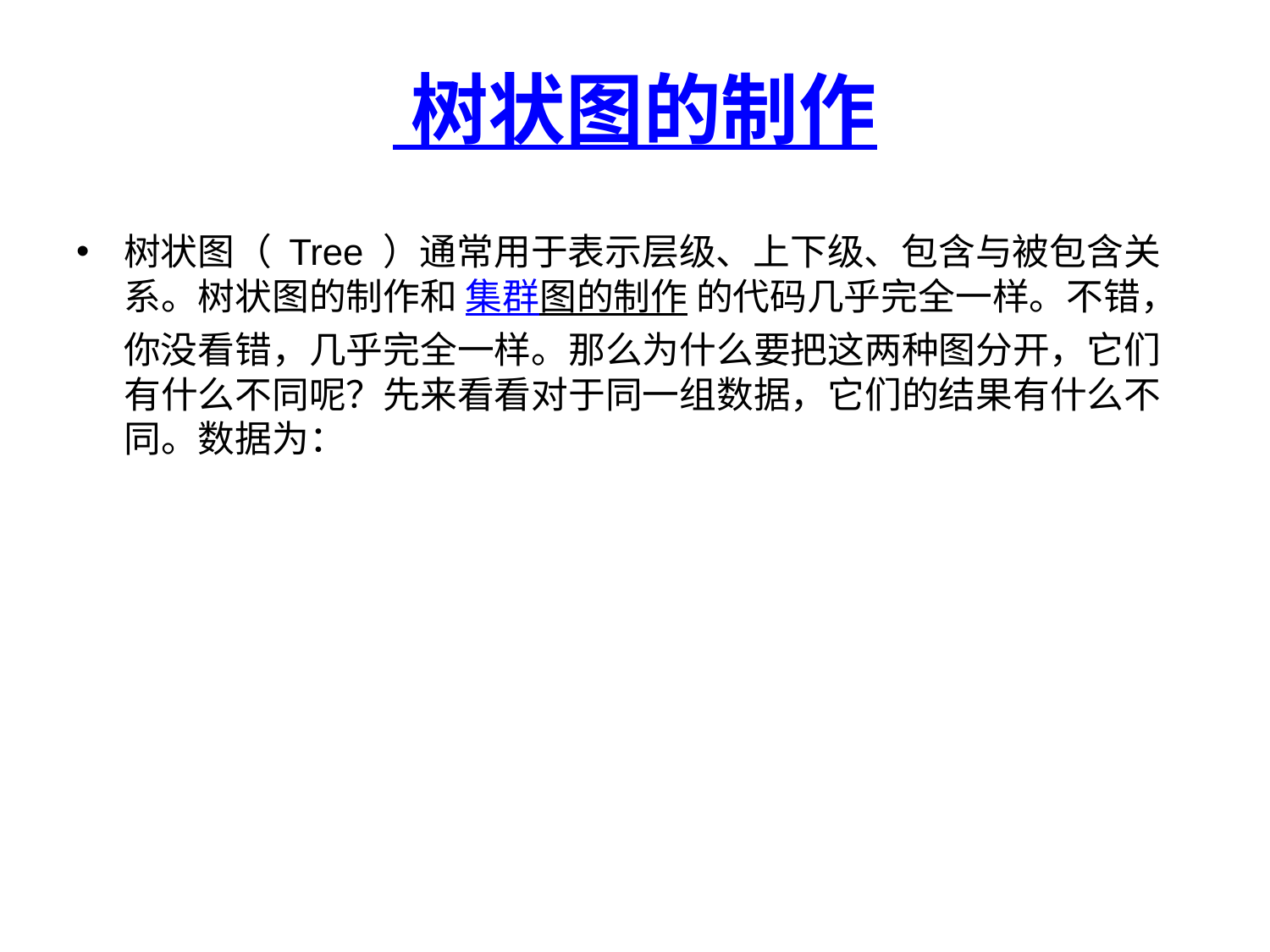

# 树状图的制作
树状图（ Tree ）通常用于表示层级、上下级、包含与被包含关系。树状图的制作和 集群图的制作 的代码几乎完全一样。不错，你没看错，几乎完全一样。那么为什么要把这两种图分开，它们有什么不同呢？先来看看对于同一组数据，它们的结果有什么不同。数据为：